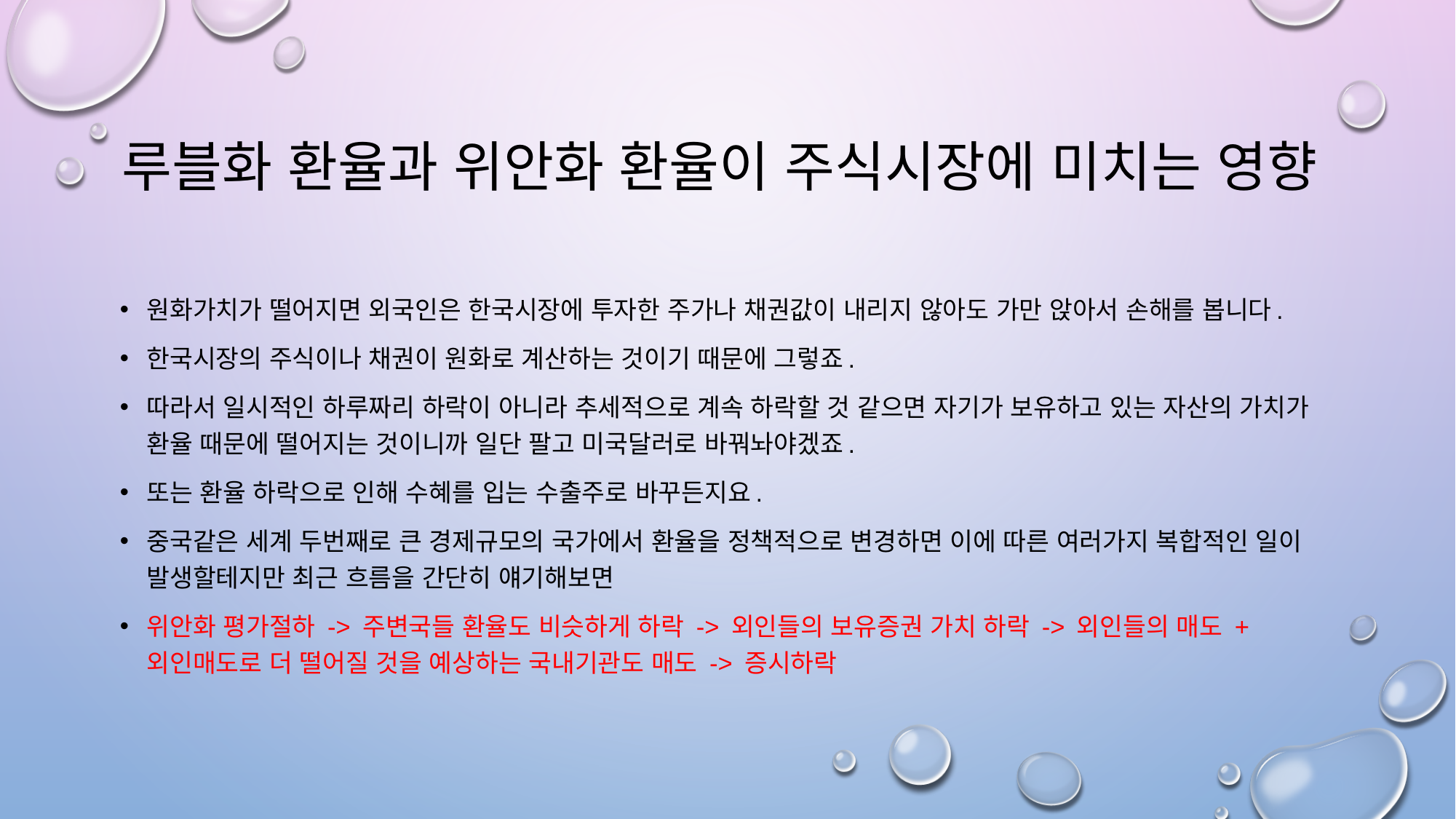

# 루블화 환율과 위안화 환율이 주식시장에 미치는 영향
원화가치가 떨어지면 외국인은 한국시장에 투자한 주가나 채권값이 내리지 않아도 가만 앉아서 손해를 봅니다.
한국시장의 주식이나 채권이 원화로 계산하는 것이기 때문에 그렇죠.
따라서 일시적인 하루짜리 하락이 아니라 추세적으로 계속 하락할 것 같으면 자기가 보유하고 있는 자산의 가치가 환율 때문에 떨어지는 것이니까 일단 팔고 미국달러로 바꿔놔야겠죠.
또는 환율 하락으로 인해 수혜를 입는 수출주로 바꾸든지요.
중국같은 세계 두번째로 큰 경제규모의 국가에서 환율을 정책적으로 변경하면 이에 따른 여러가지 복합적인 일이 발생할테지만 최근 흐름을 간단히 얘기해보면
위안화 평가절하 -> 주변국들 환율도 비슷하게 하락 -> 외인들의 보유증권 가치 하락 -> 외인들의 매도 + 외인매도로 더 떨어질 것을 예상하는 국내기관도 매도 -> 증시하락